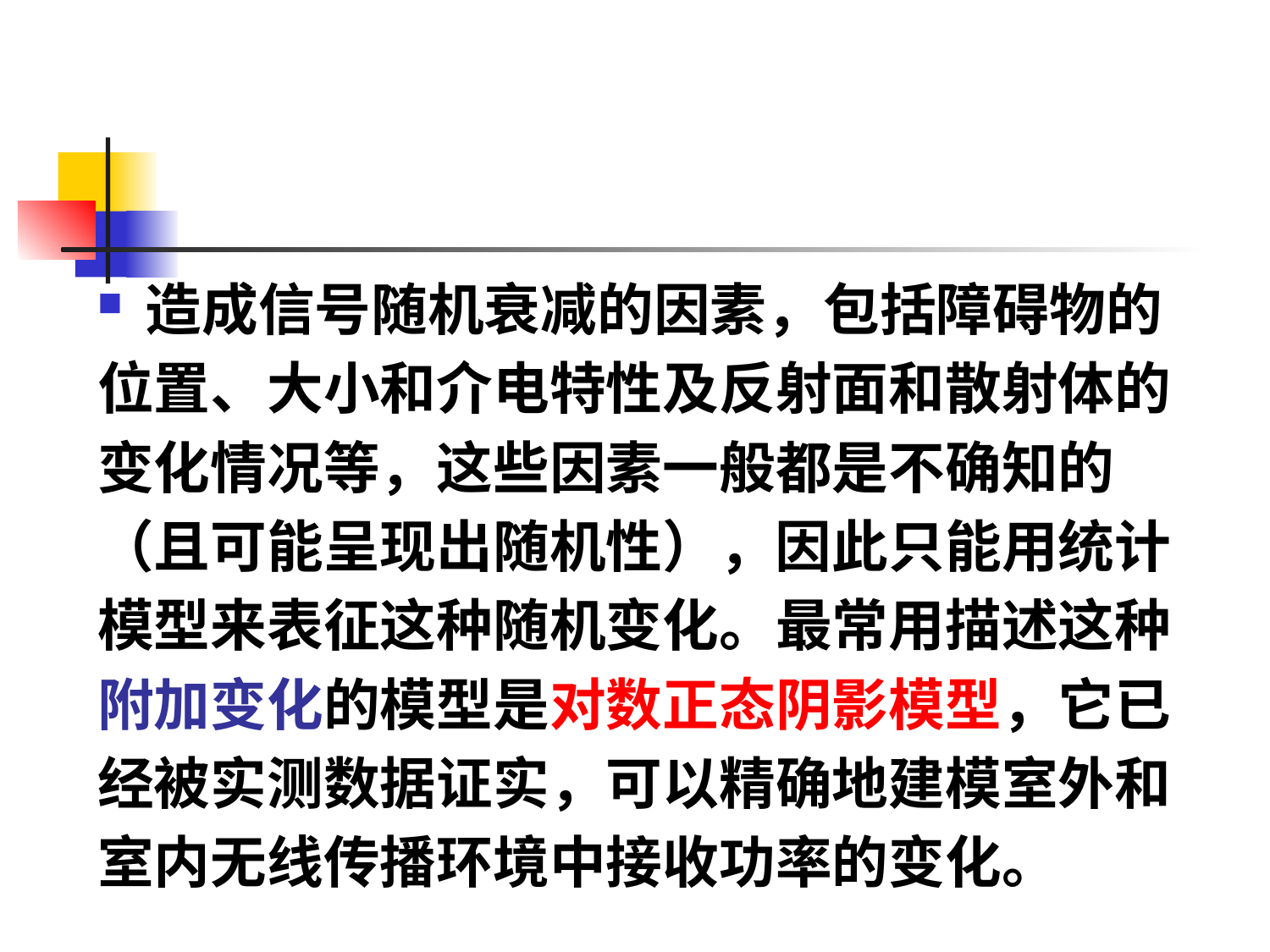

#
造成信号随机衰减的因素，包括障碍物的
位置、大小和介电特性及反射面和散射体的
变化情况等，这些因素一般都是不确知的
（且可能呈现出随机性），因此只能用统计
模型来表征这种随机变化。最常用描述这种
附加变化的模型是对数正态阴影模型，它已
经被实测数据证实，可以精确地建模室外和
室内无线传播环境中接收功率的变化。